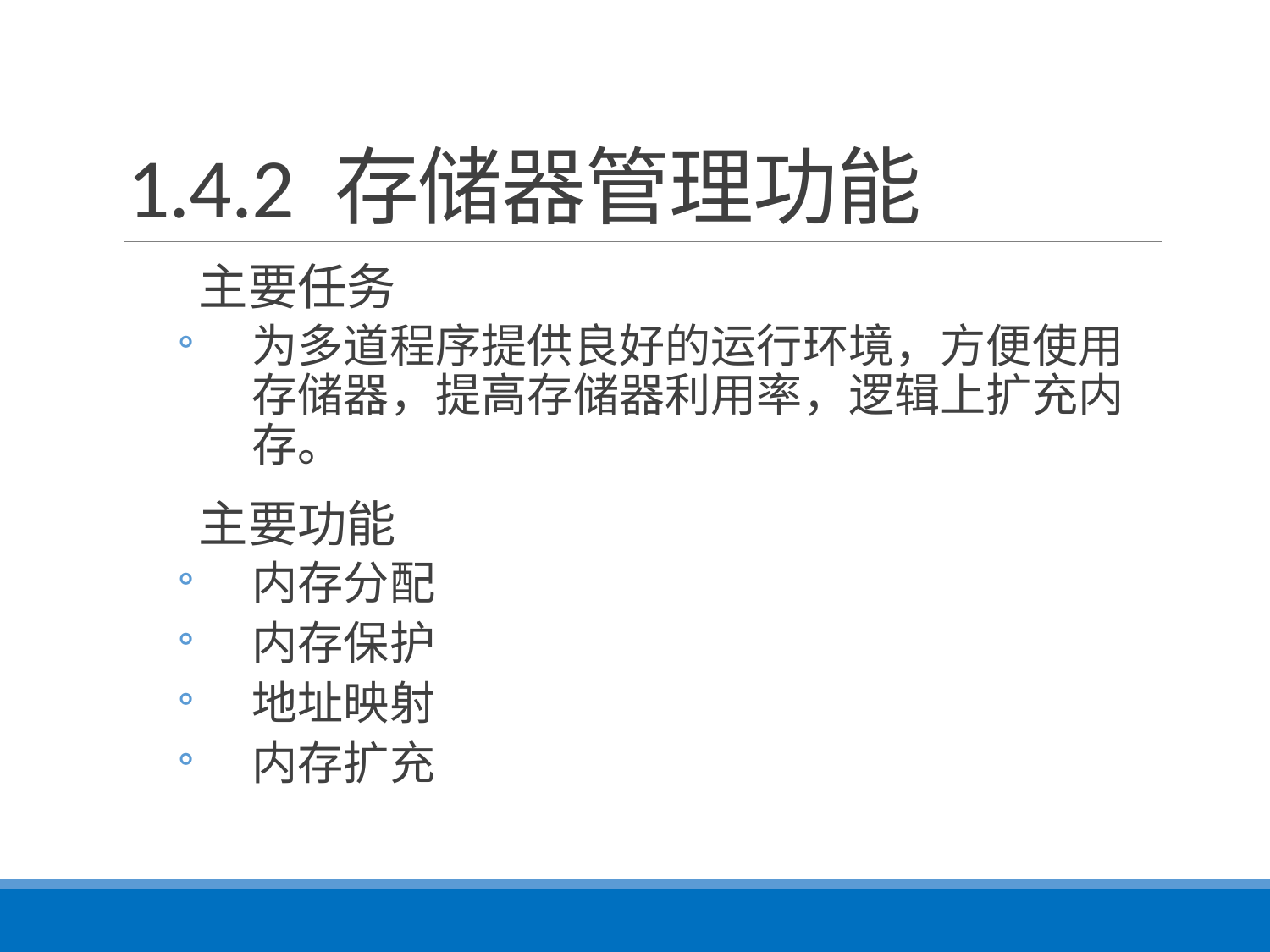

# 1.4.2 存储器管理功能
主要任务
为多道程序提供良好的运行环境，方便使用存储器，提高存储器利用率，逻辑上扩充内存。
主要功能
内存分配
内存保护
地址映射
内存扩充